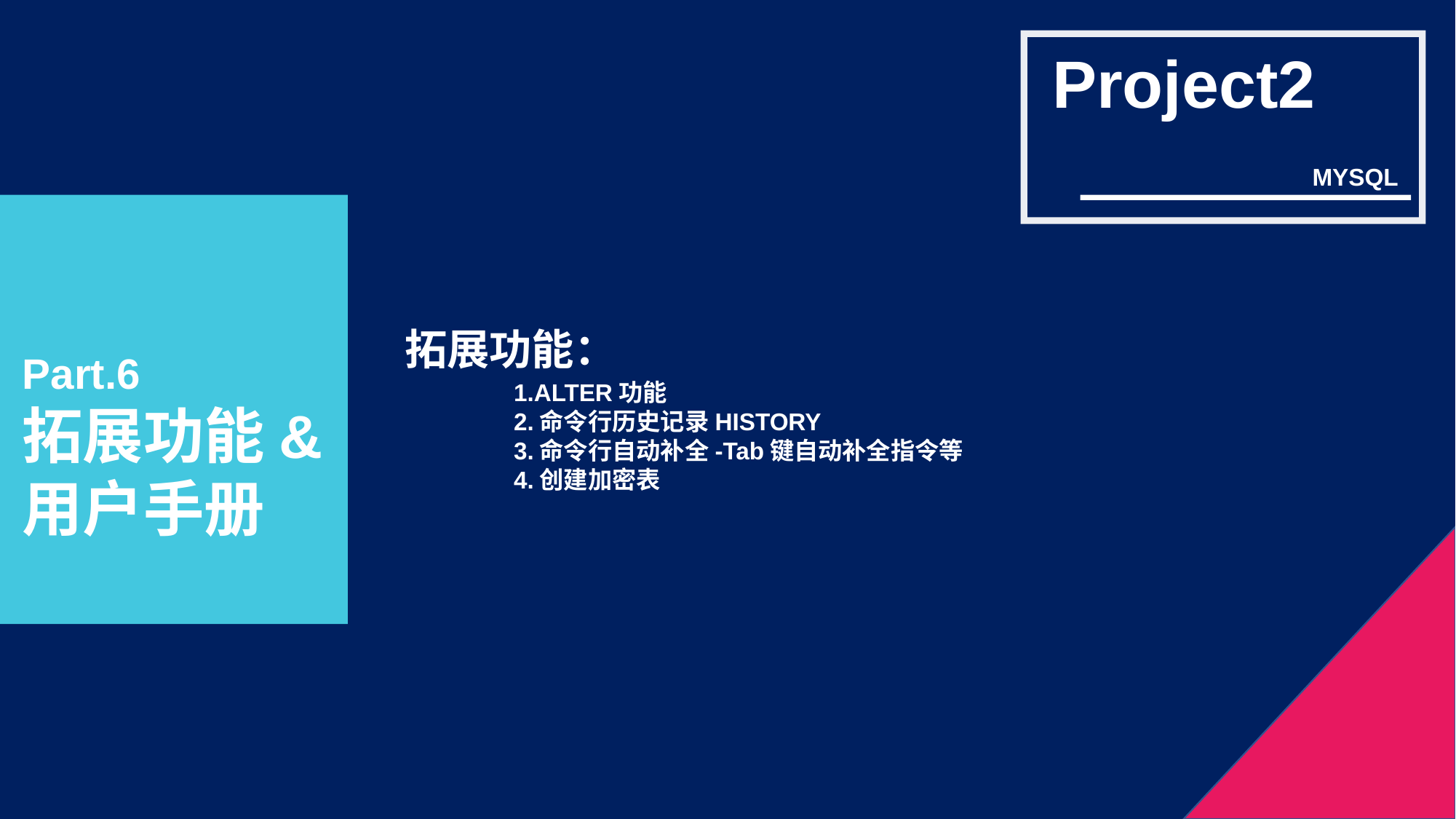

Project2
MYSQL

拓展功能：
	1.ALTER功能
	2.命令行历史记录HISTORY
	3.命令行自动补全-Tab键自动补全指令等
	4.创建加密表
Part.6
拓展功能&
用户手册